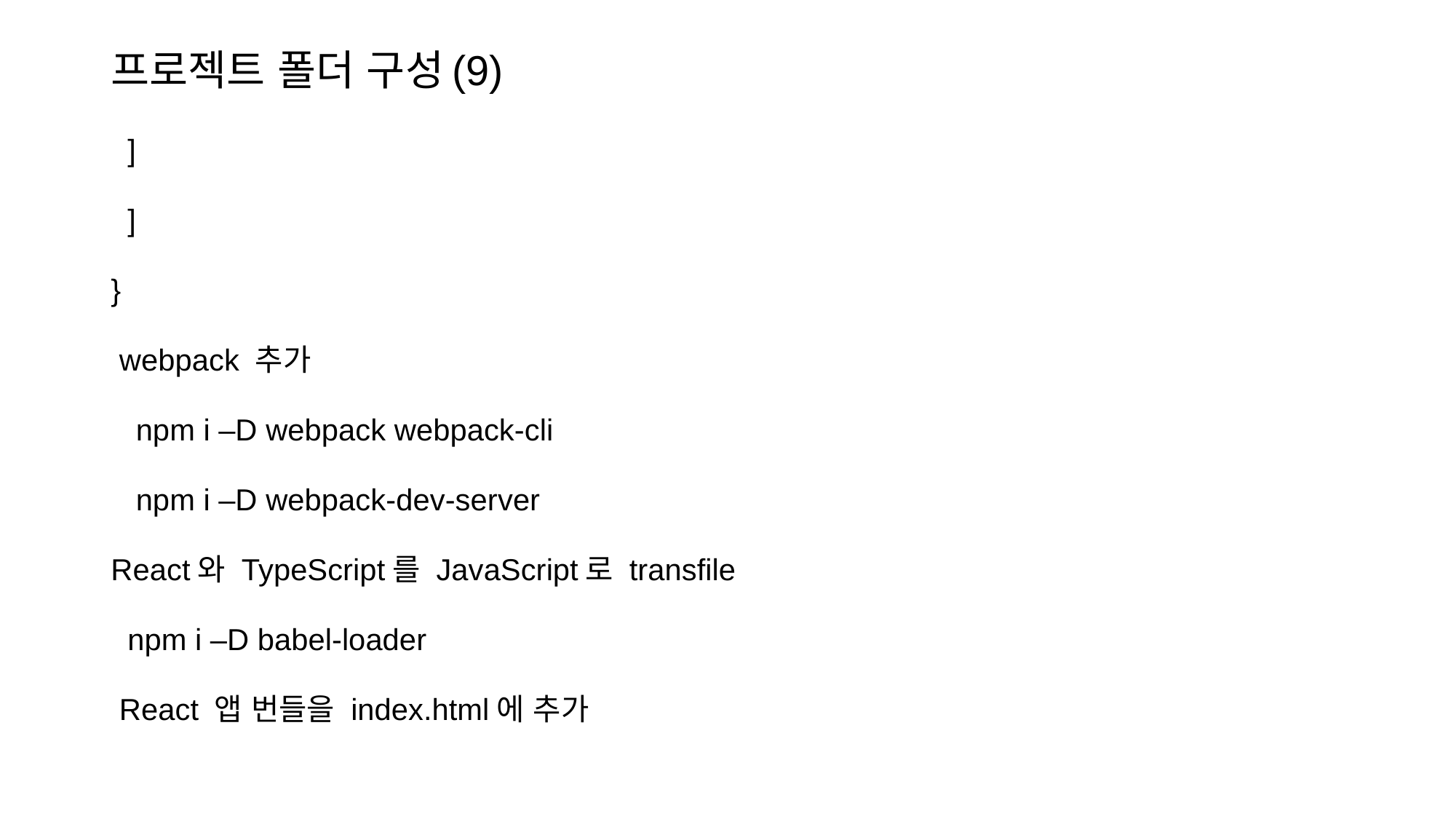

# 프로젝트 폴더 구성(9)
  ]
  ]
}
 webpack 추가
   npm i –D webpack webpack-cli
   npm i –D webpack-dev-server
React와 TypeScript를 JavaScript로 transfile
  npm i –D babel-loader
 React 앱 번들을 index.html에 추가